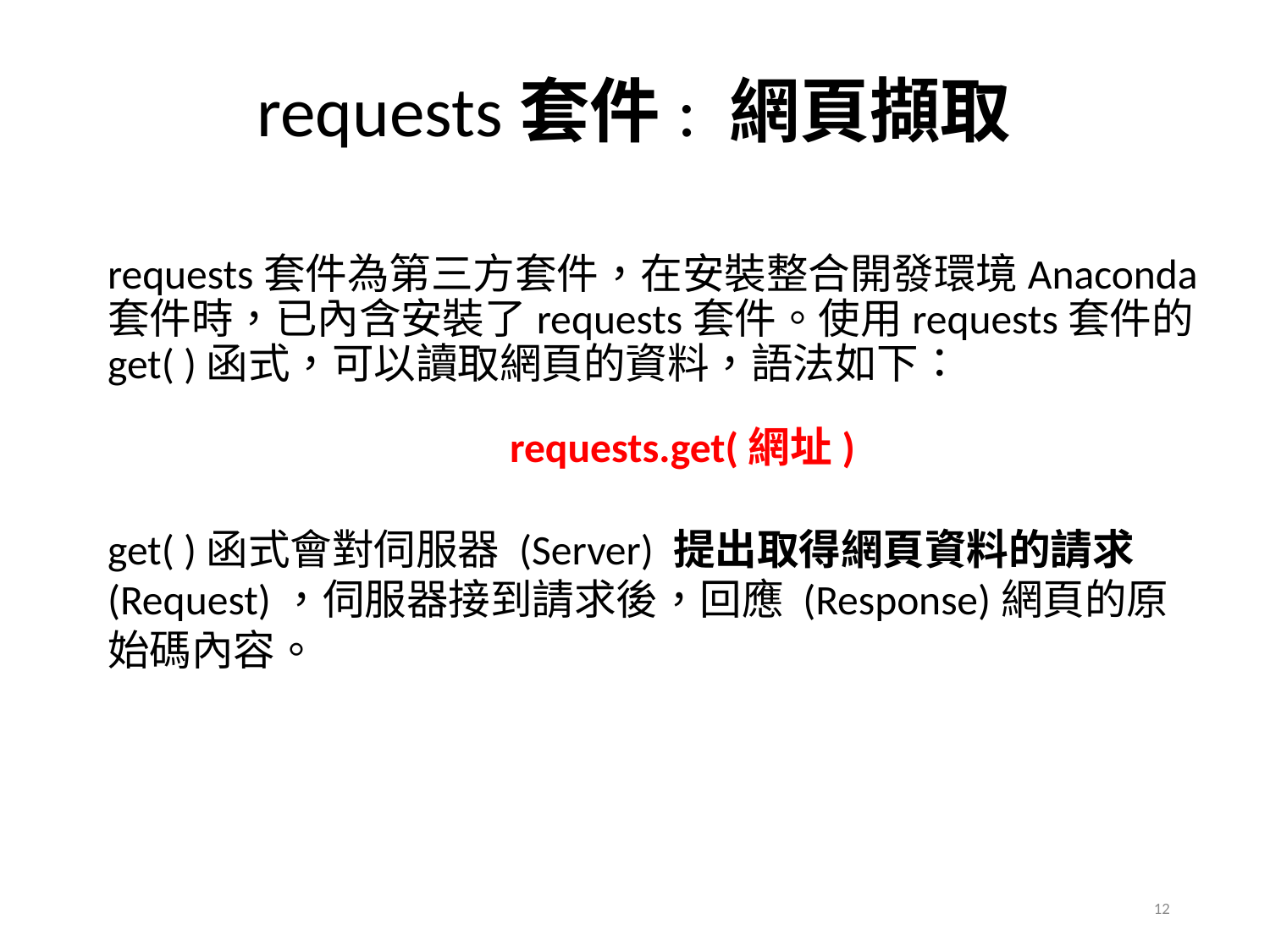

# requests套件: 網頁擷取
requests套件為第三方套件，在安裝整合開發環境Anaconda套件時，已內含安裝了requests套件。使用requests套件的get( )函式，可以讀取網頁的資料，語法如下：

requests.get(網址)

get( )函式會對伺服器 (Server) 提出取得網頁資料的請求(Request)，伺服器接到請求後，回應 (Response)網頁的原始碼內容。
12